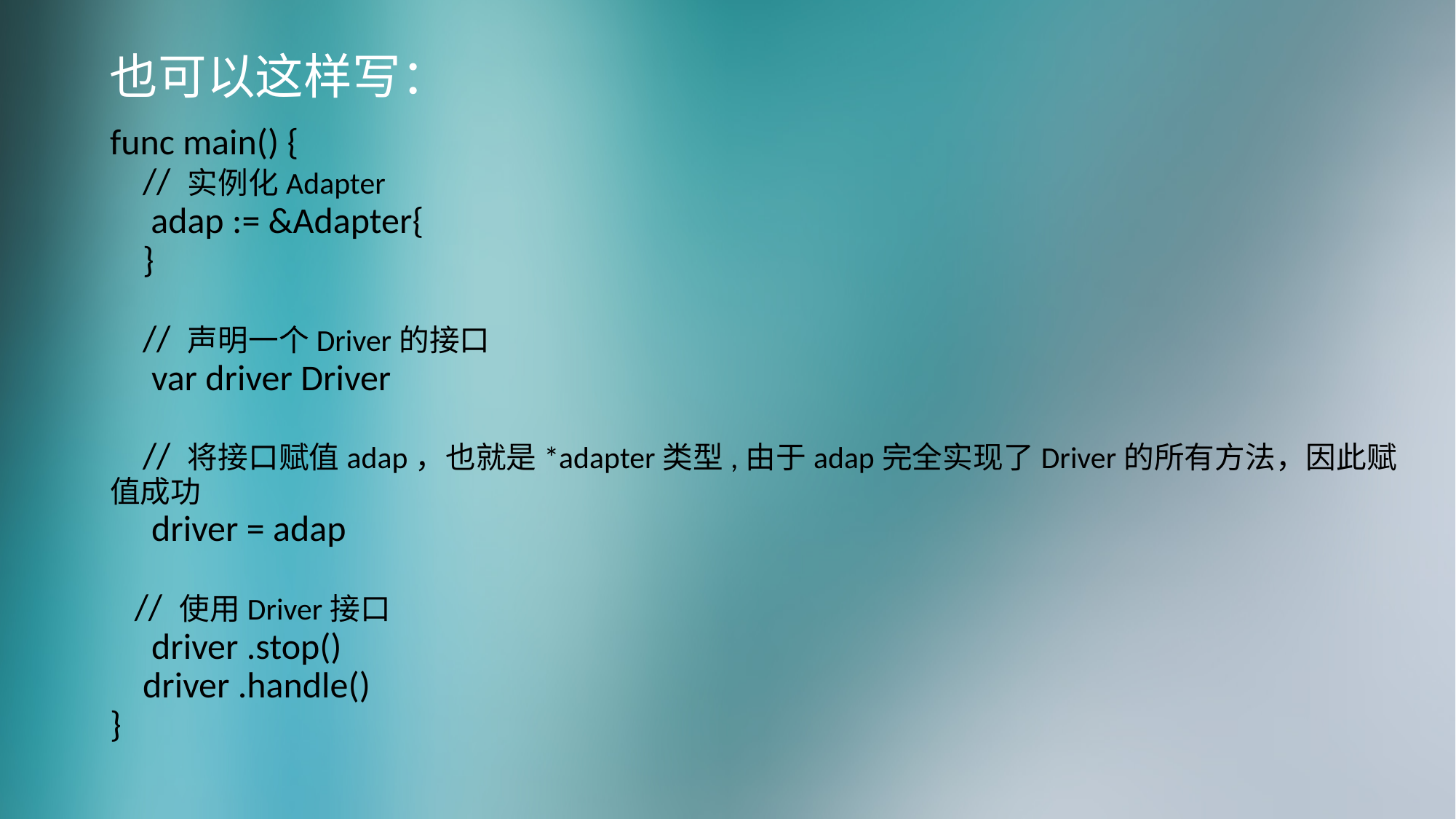

也可以这样写：
# func main() { // 实例化Adapter adap := &Adapter{ } // 声明一个Driver的接口 var driver Driver // 将接口赋值adap，也就是*adapter类型,由于adap完全实现了Driver的所有方法，因此赋值成功 driver = adap // 使用Driver接口 driver .stop() driver .handle() }